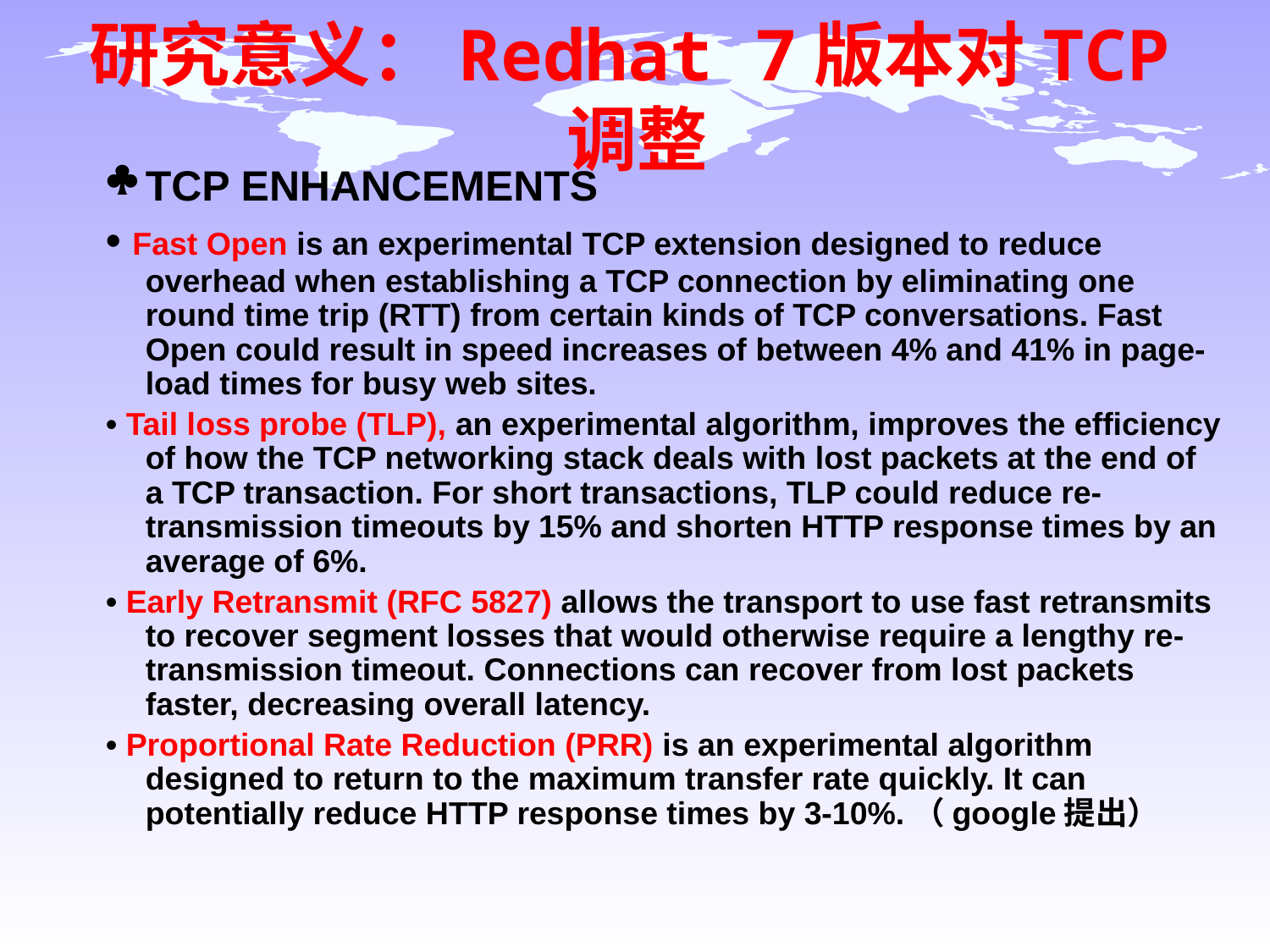

# 研究意义：Redhat 7版本对TCP调整
TCP ENHANCEMENTS
• Fast Open is an experimental TCP extension designed to reduce overhead when establishing a TCP connection by eliminating one round time trip (RTT) from certain kinds of TCP conversations. Fast Open could result in speed increases of between 4% and 41% in page-load times for busy web sites.
• Tail loss probe (TLP), an experimental algorithm, improves the efficiency of how the TCP networking stack deals with lost packets at the end of a TCP transaction. For short transactions, TLP could reduce re-transmission timeouts by 15% and shorten HTTP response times by an average of 6%.
• Early Retransmit (RFC 5827) allows the transport to use fast retransmits to recover segment losses that would otherwise require a lengthy re-transmission timeout. Connections can recover from lost packets faster, decreasing overall latency.
• Proportional Rate Reduction (PRR) is an experimental algorithm designed to return to the maximum transfer rate quickly. It can potentially reduce HTTP response times by 3-10%.（google提出）